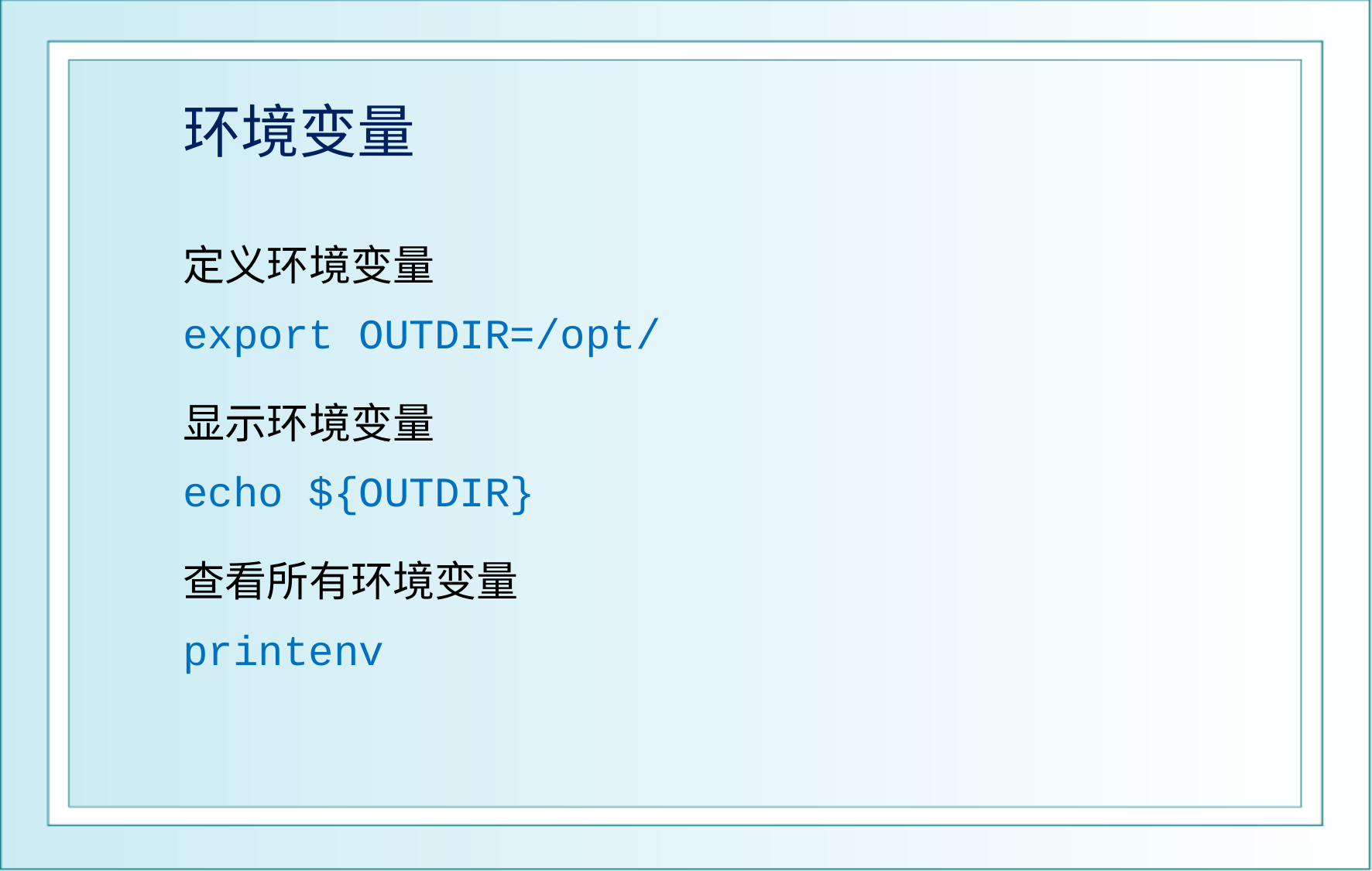

# 环境变量
定义环境变量
export OUTDIR=/opt/
显示环境变量
echo ${OUTDIR}
查看所有环境变量
printenv